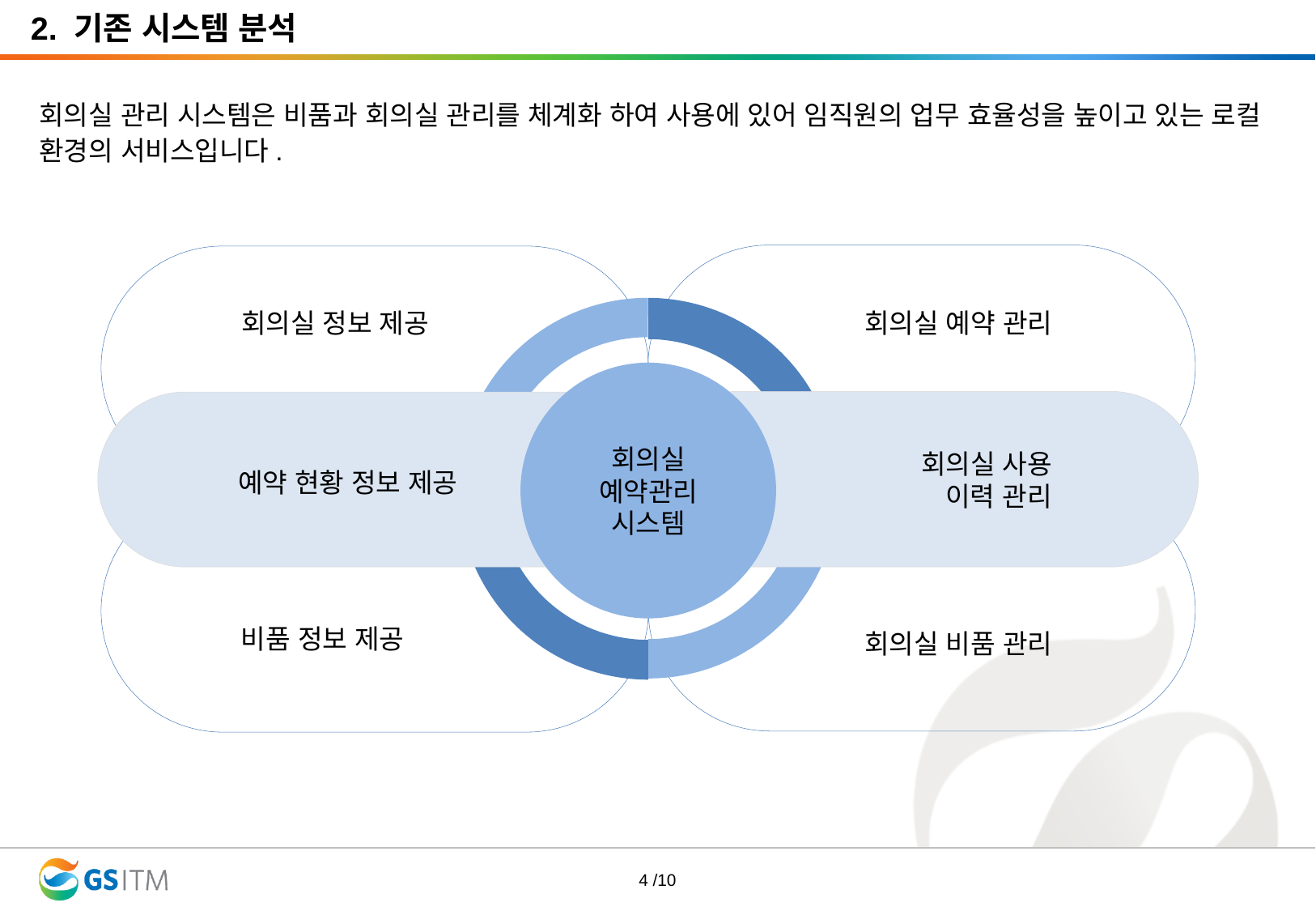

2. 기존 시스템 분석
회의실 관리 시스템은 비품과 회의실 관리를 체계화 하여 사용에 있어 임직원의 업무 효율성을 높이고 있는 로컬 환경의 서비스입니다.

회의실 정보 제공
회의실 예약 관리
회의실
예약관리
시스템

회의실 사용
이력 관리
예약 현황 정보 제공

비품 정보 제공
회의실 비품 관리